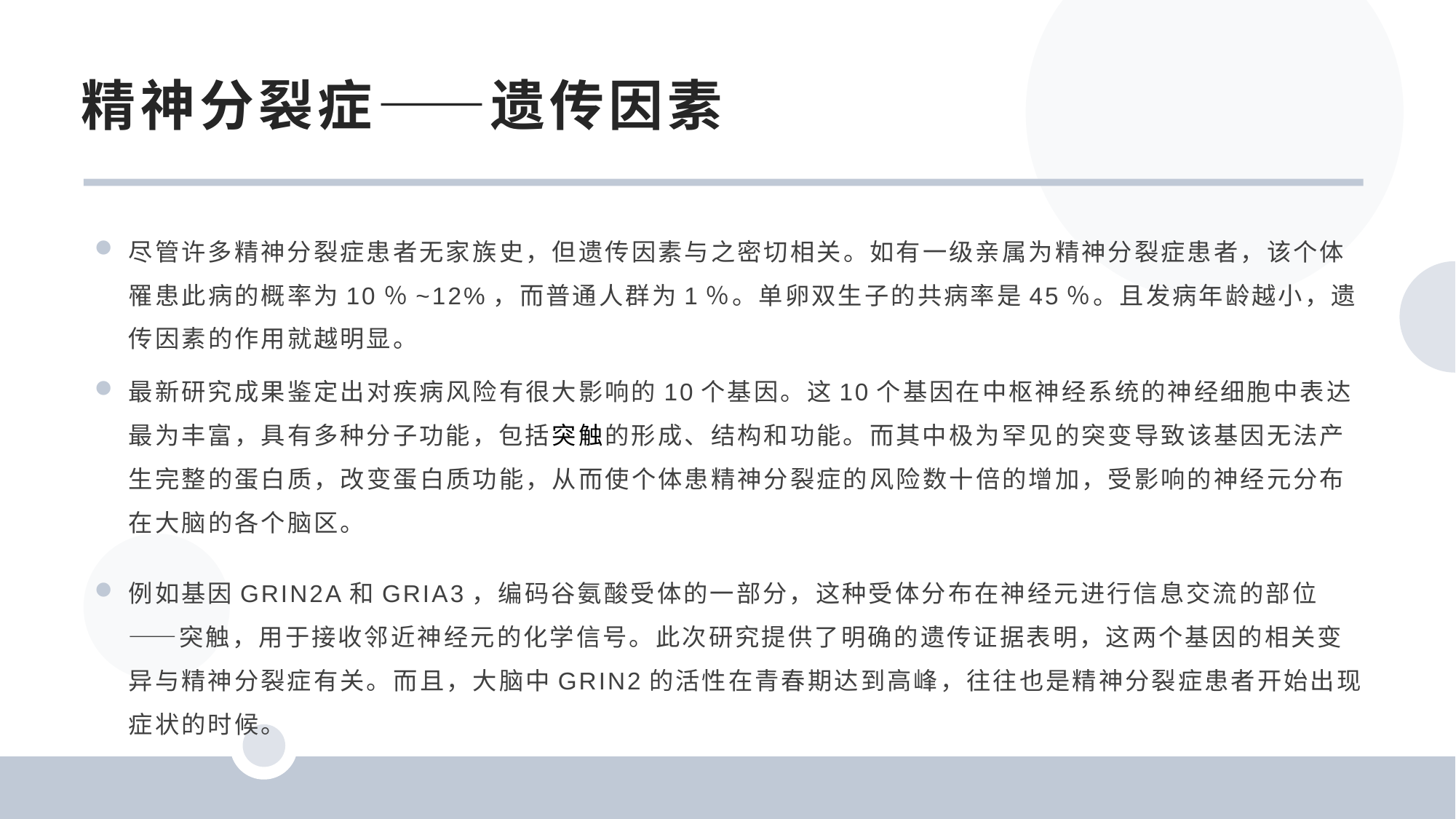

精神分裂症——遗传因素

尽管许多精神分裂症患者无家族史，但遗传因素与之密切相关。如有一级亲属为精神分裂症患者，该个体罹患此病的概率为10％~12%，而普通人群为1％。单卵双生子的共病率是45％。且发病年龄越小，遗传因素的作用就越明显。

最新研究成果鉴定出对疾病风险有很大影响的10个基因。这10个基因在中枢神经系统的神经细胞中表达最为丰富，具有多种分子功能，包括突触的形成、结构和功能。而其中极为罕见的突变导致该基因无法产生完整的蛋白质，改变蛋白质功能，从而使个体患精神分裂症的风险数十倍的增加，受影响的神经元分布在大脑的各个脑区。
例如基因GRIN2A和GRIA3，编码谷氨酸受体的一部分，这种受体分布在神经元进行信息交流的部位——突触，用于接收邻近神经元的化学信号。此次研究提供了明确的遗传证据表明，这两个基因的相关变异与精神分裂症有关。而且，大脑中GRIN2的活性在青春期达到高峰，往往也是精神分裂症患者开始出现症状的时候。